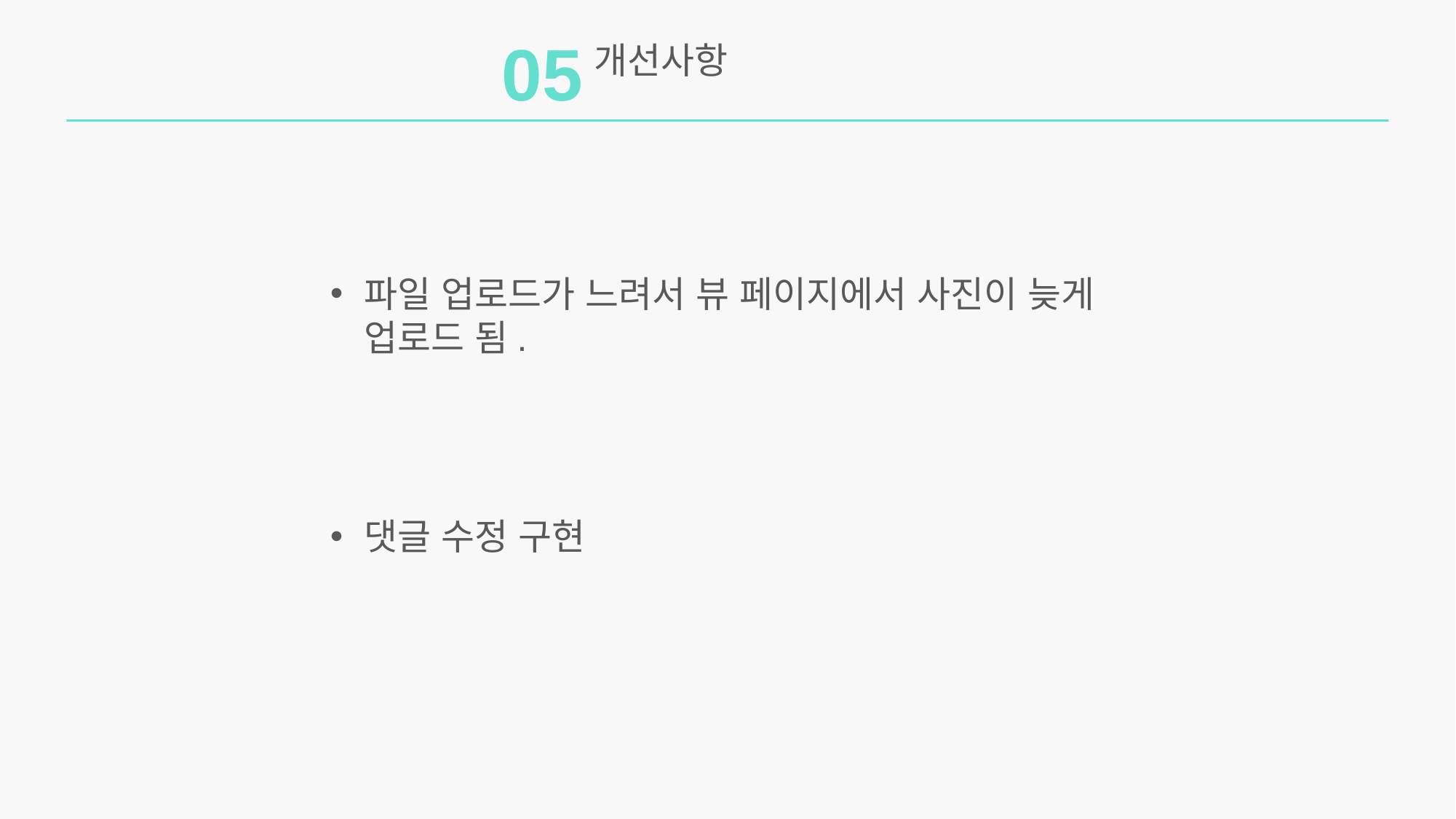

05
개선사항

파일 업로드가 느려서 뷰 페이지에서 사진이 늦게 업로드 됨.
댓글 수정 구현